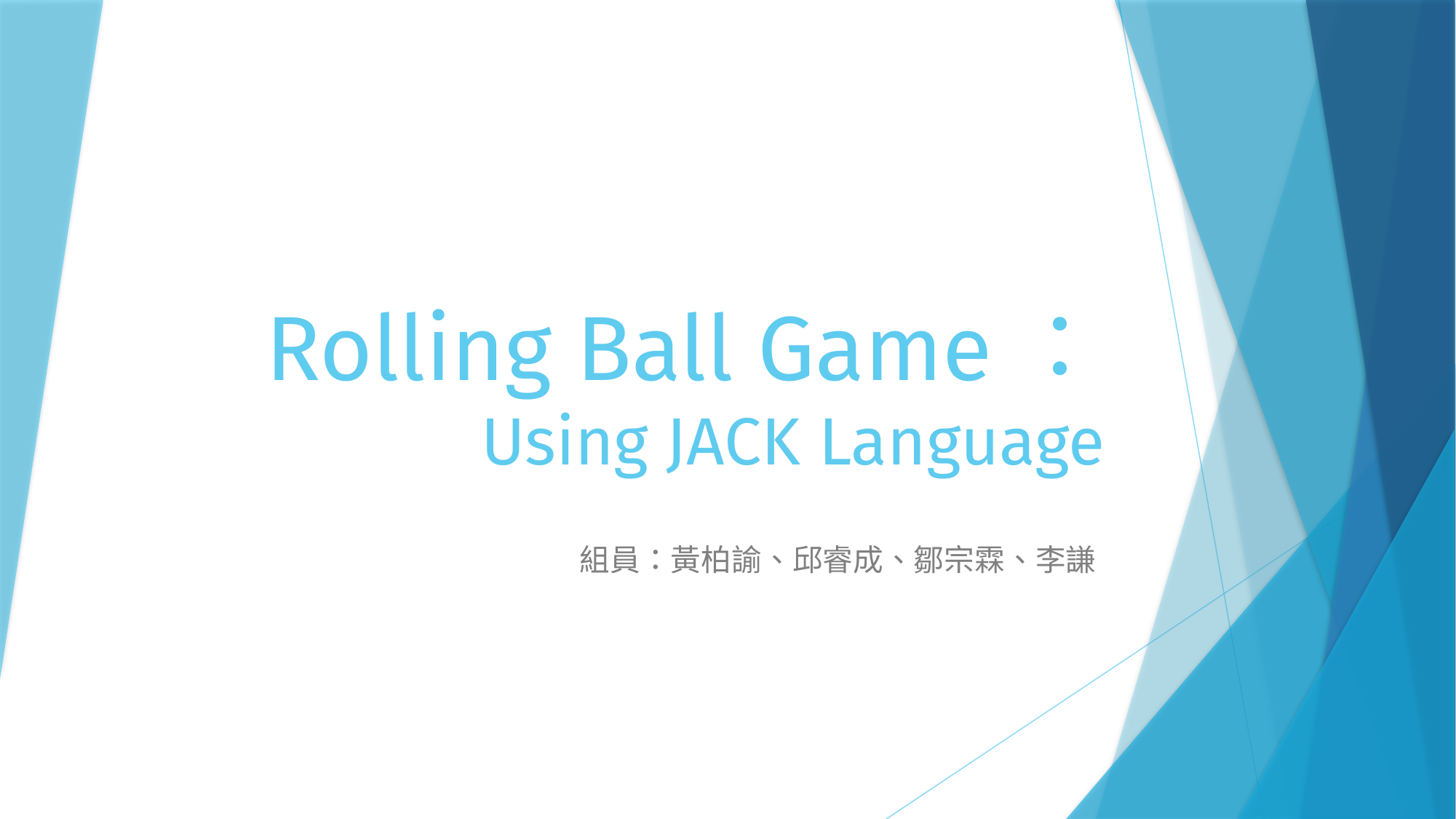

# Rolling Ball Game： Using JACK Language

組員：黃柏諭、邱睿成、鄒宗霖、李謙